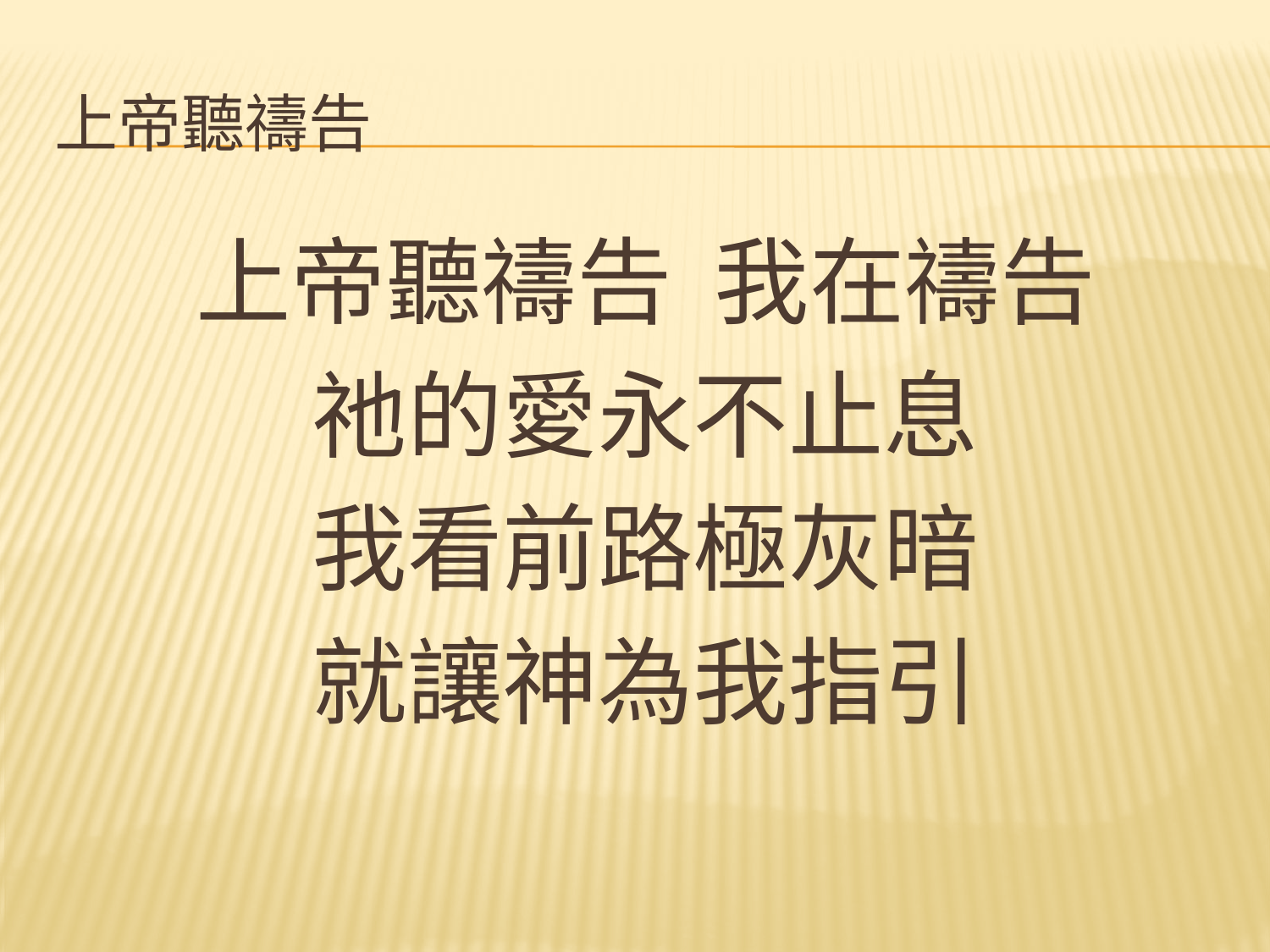

# 上帝聽禱告
上帝聽禱告  我在禱告
祂的愛永不止息
我看前路極灰暗
就讓神為我指引